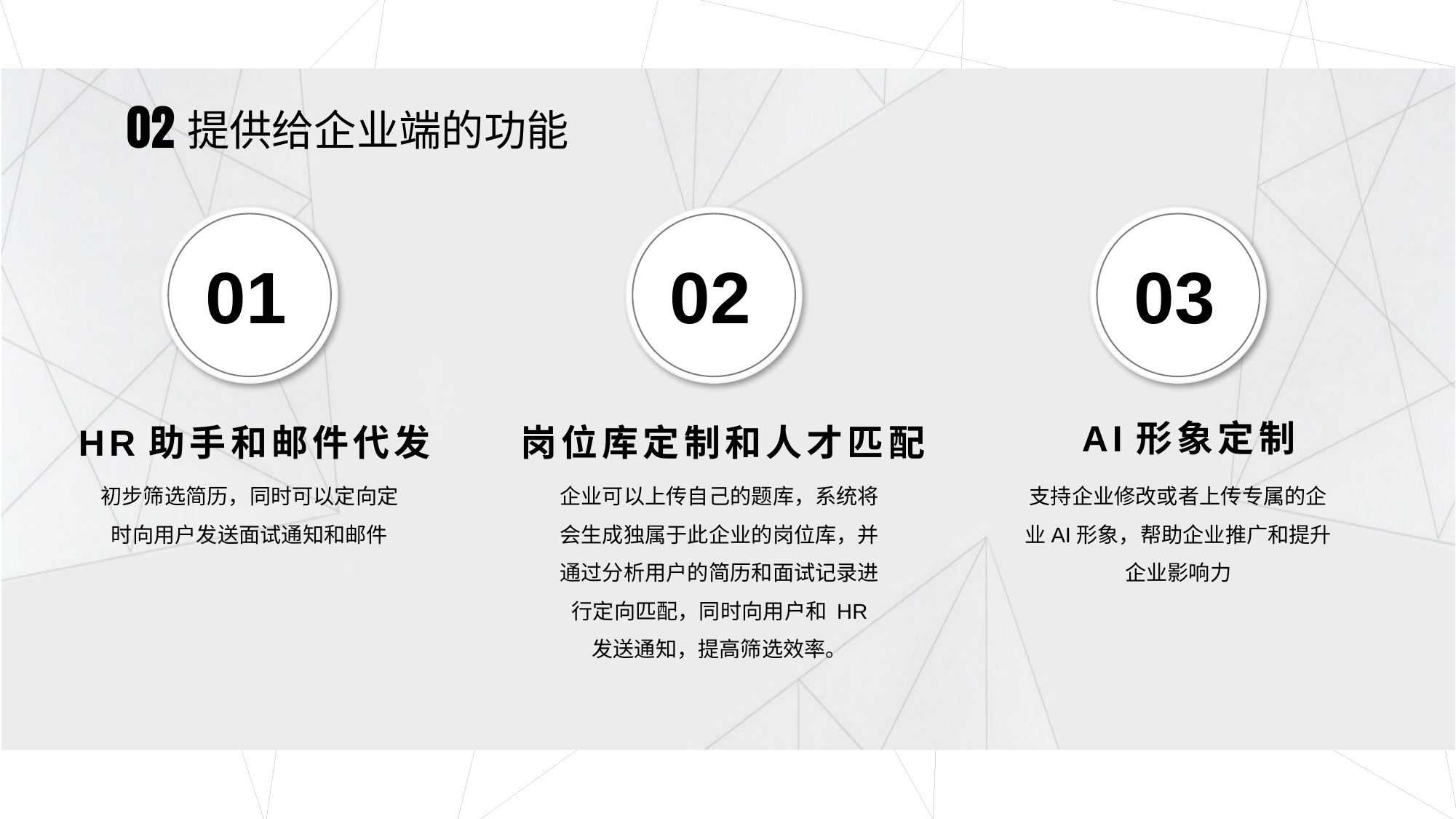

02
提供给企业端的功能

01
HR助手和邮件代发
初步筛选简历，同时可以定向定时向用户发送面试通知和邮件

02
岗位库定制和人才匹配
企业可以上传自己的题库，系统将会生成独属于此企业的岗位库，并通过分析用户的简历和面试记录进行定向匹配，同时向用户和 HR 发送通知，提高筛选效率。

03
AI形象定制
支持企业修改或者上传专属的企业AI形象，帮助企业推广和提升企业影响力